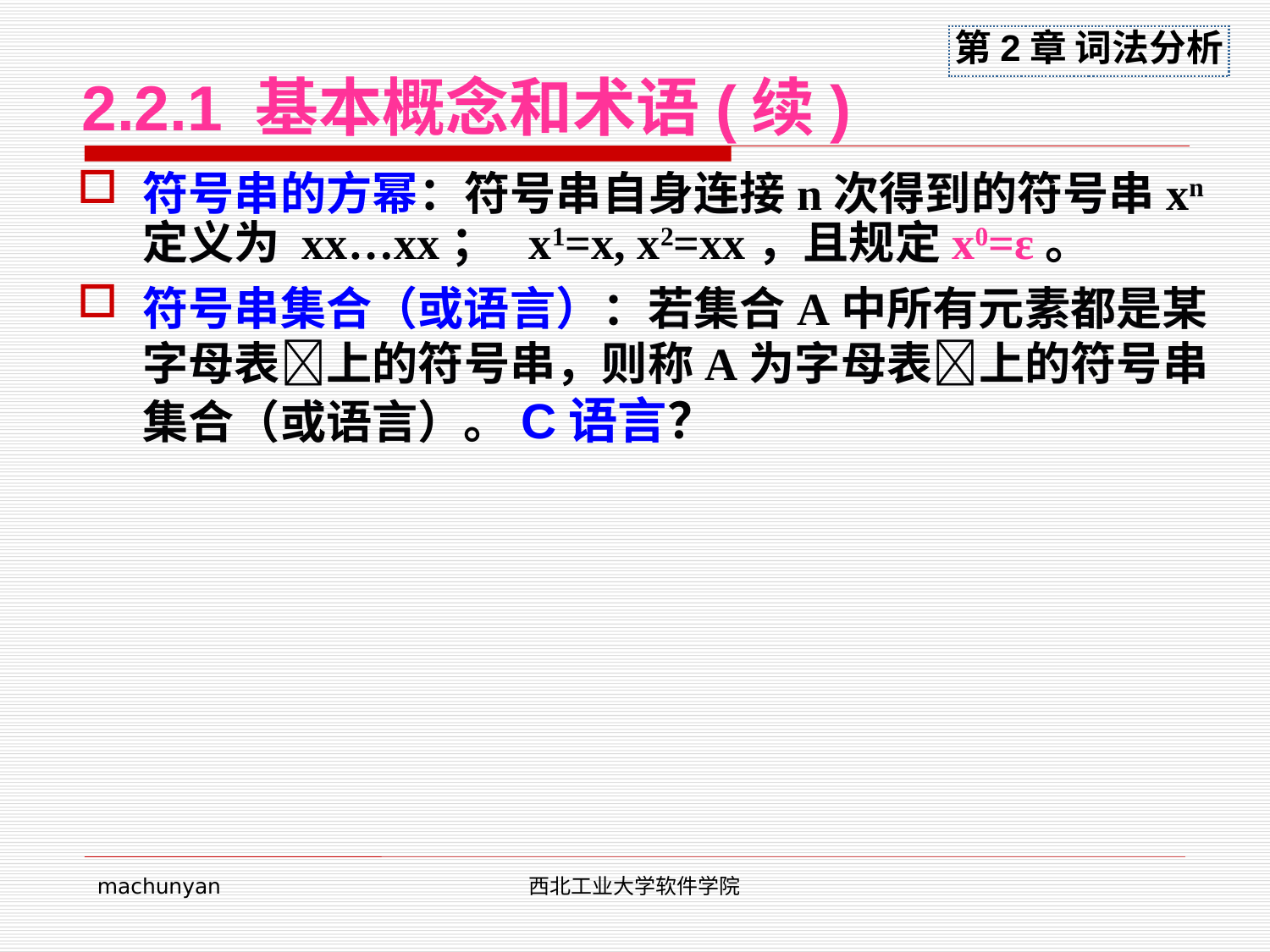

# 2.2.1 基本概念和术语(续)
符号串的方幂：符号串自身连接n次得到的符号串xn 定义为 xx…xx；  x1=x, x2=xx，且规定x0=ε。
符号串集合（或语言）：若集合A中所有元素都是某字母表Σ上的符号串，则称A为字母表Σ上的符号串集合（或语言）。C语言？
machunyan

西北工业大学软件学院
14